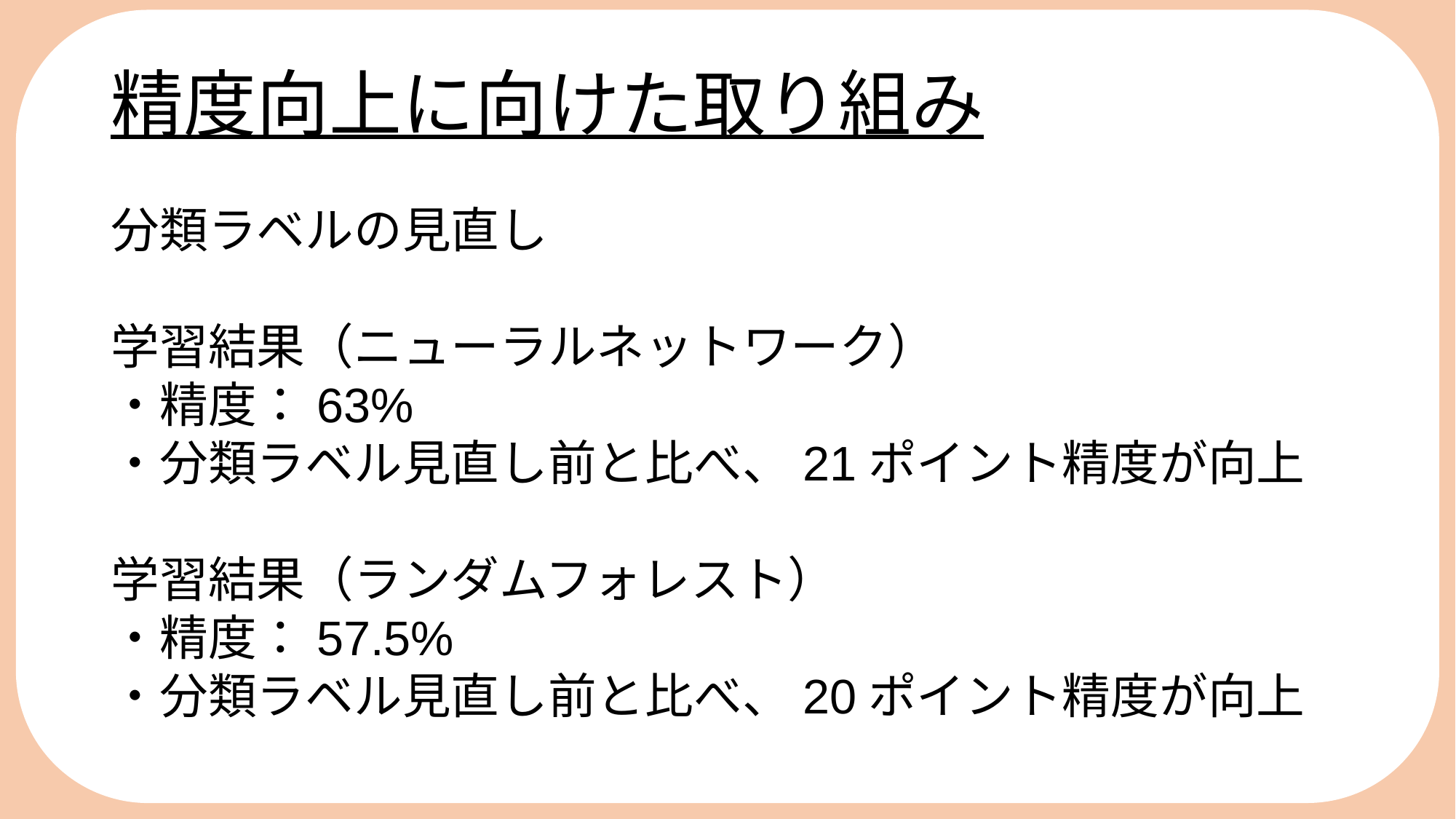

とｋ三日目
精度向上に向けた取り組み

分類ラベルの見直し

学習結果（ニューラルネットワーク）
・精度：63%
・分類ラベル見直し前と比べ、21ポイント精度が向上

学習結果（ランダムフォレスト）
・精度：57.5%
・分類ラベル見直し前と比べ、20ポイント精度が向上